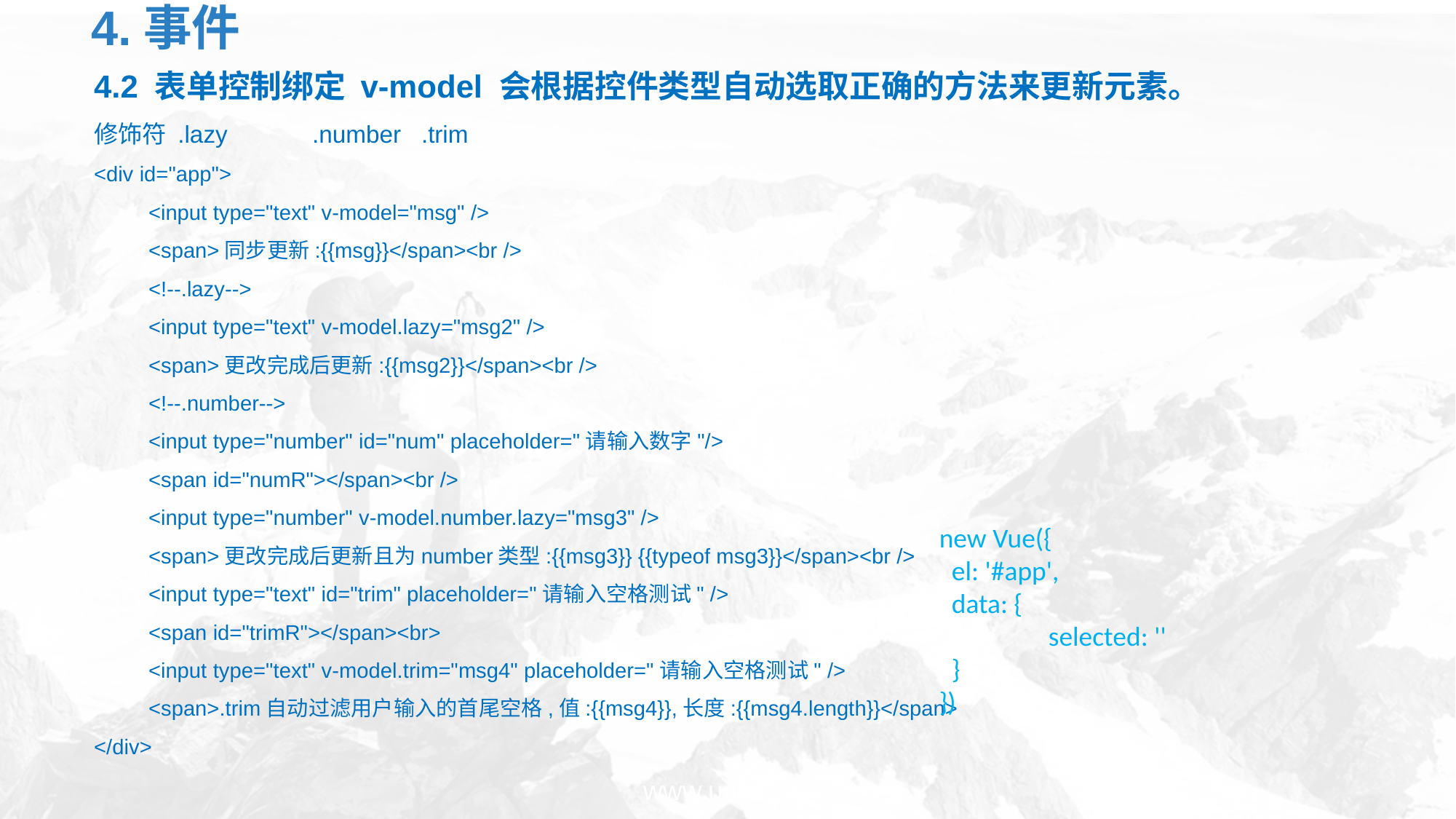

# 4.事件
4.2 表单控制绑定 v-model 会根据控件类型自动选取正确的方法来更新元素。
修饰符 .lazy 	.number	.trim
<div id="app">
<input type="text" v-model="msg" />
<span>同步更新:{{msg}}</span><br />
<!--.lazy-->
<input type="text" v-model.lazy="msg2" />
<span>更改完成后更新:{{msg2}}</span><br />
<!--.number-->
<input type="number" id="num" placeholder="请输入数字"/>
<span id="numR"></span><br />
<input type="number" v-model.number.lazy="msg3" />
<span>更改完成后更新且为number类型:{{msg3}} {{typeof msg3}}</span><br />
<input type="text" id="trim" placeholder="请输入空格测试" />
<span id="trimR"></span><br>
<input type="text" v-model.trim="msg4" placeholder="请输入空格测试" />
<span>.trim自动过滤用户输入的首尾空格,值:{{msg4}},长度:{{msg4.length}}</span>
</div>
new Vue({
  el: '#app',
  data: {
	selected: ''
  }
})
www.usian.cn